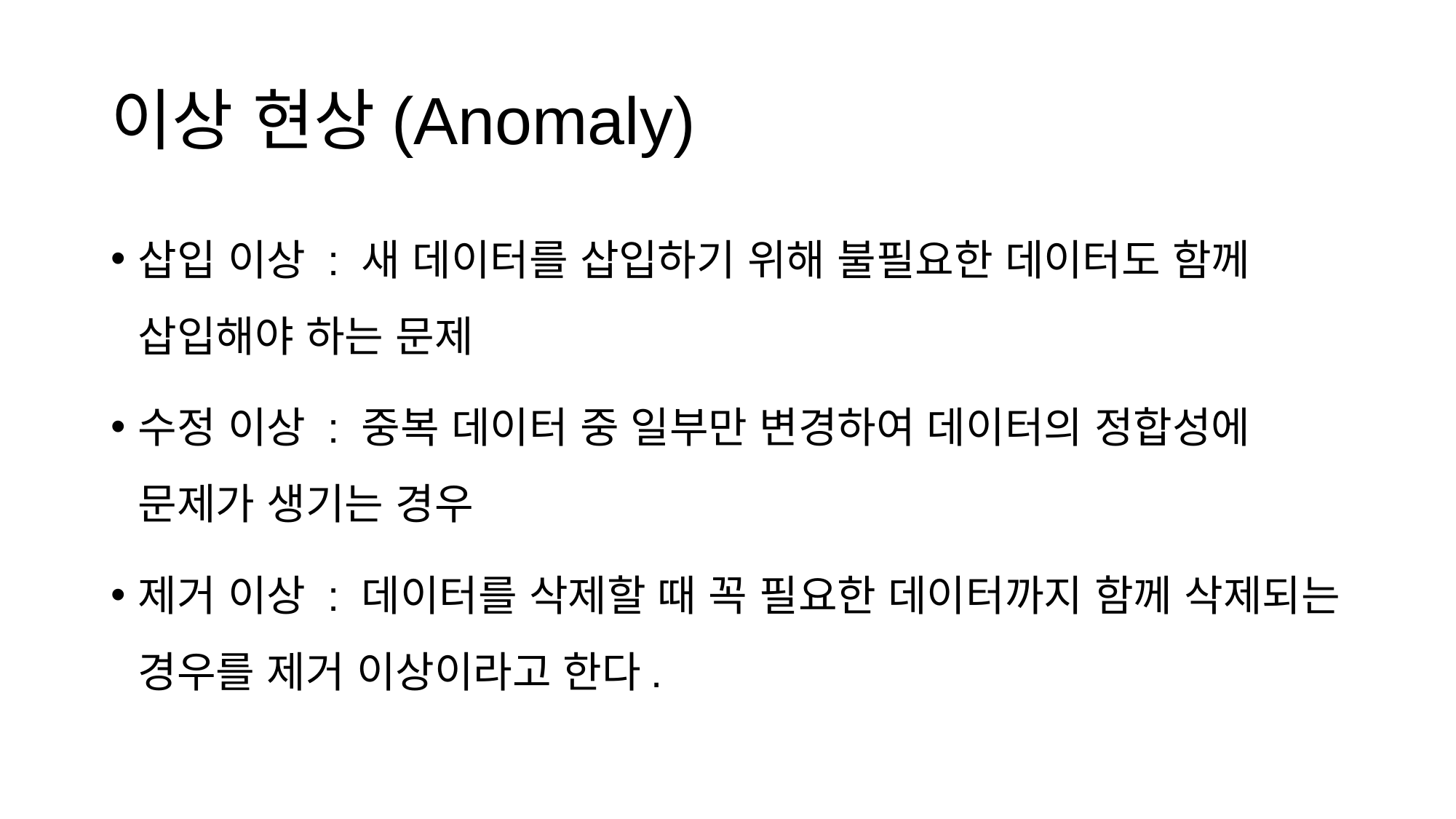

# 이상 현상(Anomaly)
삽입 이상 : 새 데이터를 삽입하기 위해 불필요한 데이터도 함께 삽입해야 하는 문제
수정 이상 : 중복 데이터 중 일부만 변경하여 데이터의 정합성에 문제가 생기는 경우
제거 이상 : 데이터를 삭제할 때 꼭 필요한 데이터까지 함께 삭제되는 경우를 제거 이상이라고 한다.